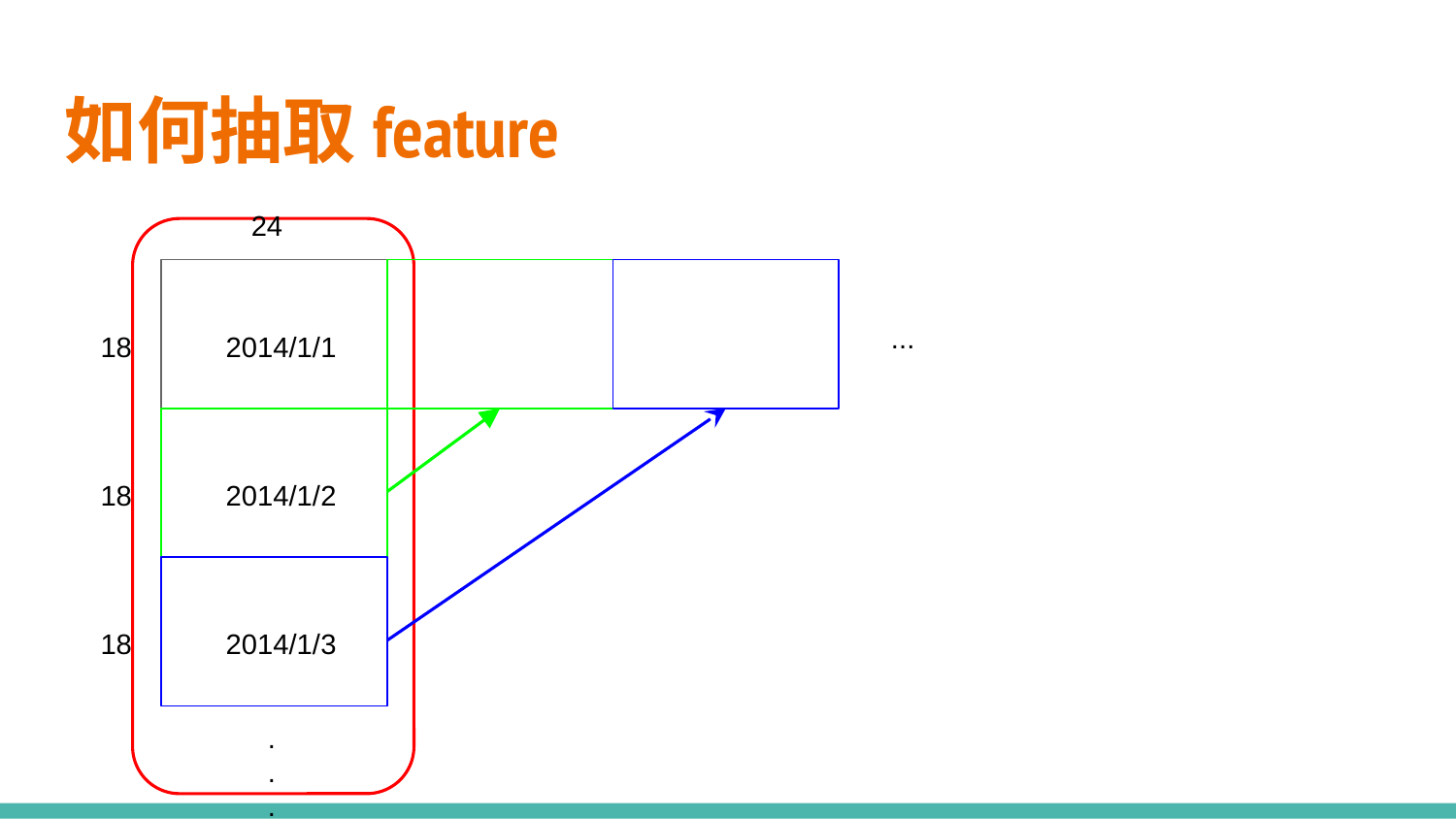

# 如何抽取feature
24

...
2014/1/1
18

2014/1/2
18

2014/1/3
18
...